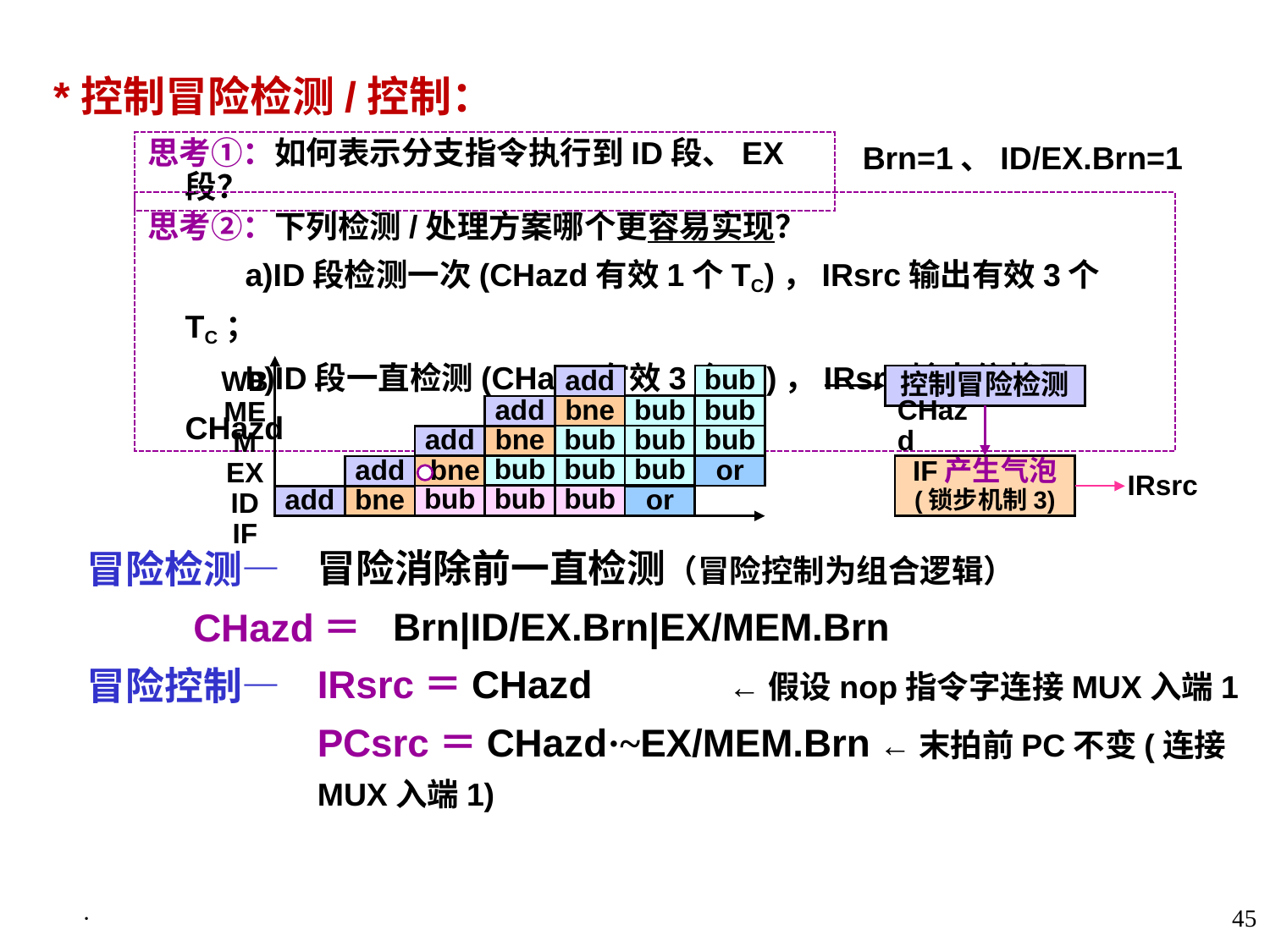

*控制冒险检测/控制：

    冒险检测—
              CHazd＝
    冒险控制—
思考①：如何表示分支指令执行到ID段、EX段？
Brn=1、ID/EX.Brn=1
思考②：下列检测/处理方案哪个更容易实现？
           a)ID段检测一次(CHazd有效1个TC)，IRsrc输出有效3个TC；
           b)ID段一直检测(CHazd有效3个TC)，IRsrc输出依赖于CHazd
WB
MEM
EX
ID
IF
bub
add
bub
bub
add
bne
bub
bub
bub
add
bne
bub
bub
bub
or
add
bne

bub
bub
bub
or
bne
add
控制冒险检测
CHazd
IF产生气泡
(锁步机制3)
IRsrc
冒险消除前一直检测（冒险控制为组合逻辑）
       Brn|ID/EX.Brn|EX/MEM.Brn
IRsrc＝CHazd             ←假设nop指令字连接MUX入端1
PCsrc＝CHazd·~EX/MEM.Brn ←末拍前PC不变(连接MUX入端1)
·
45